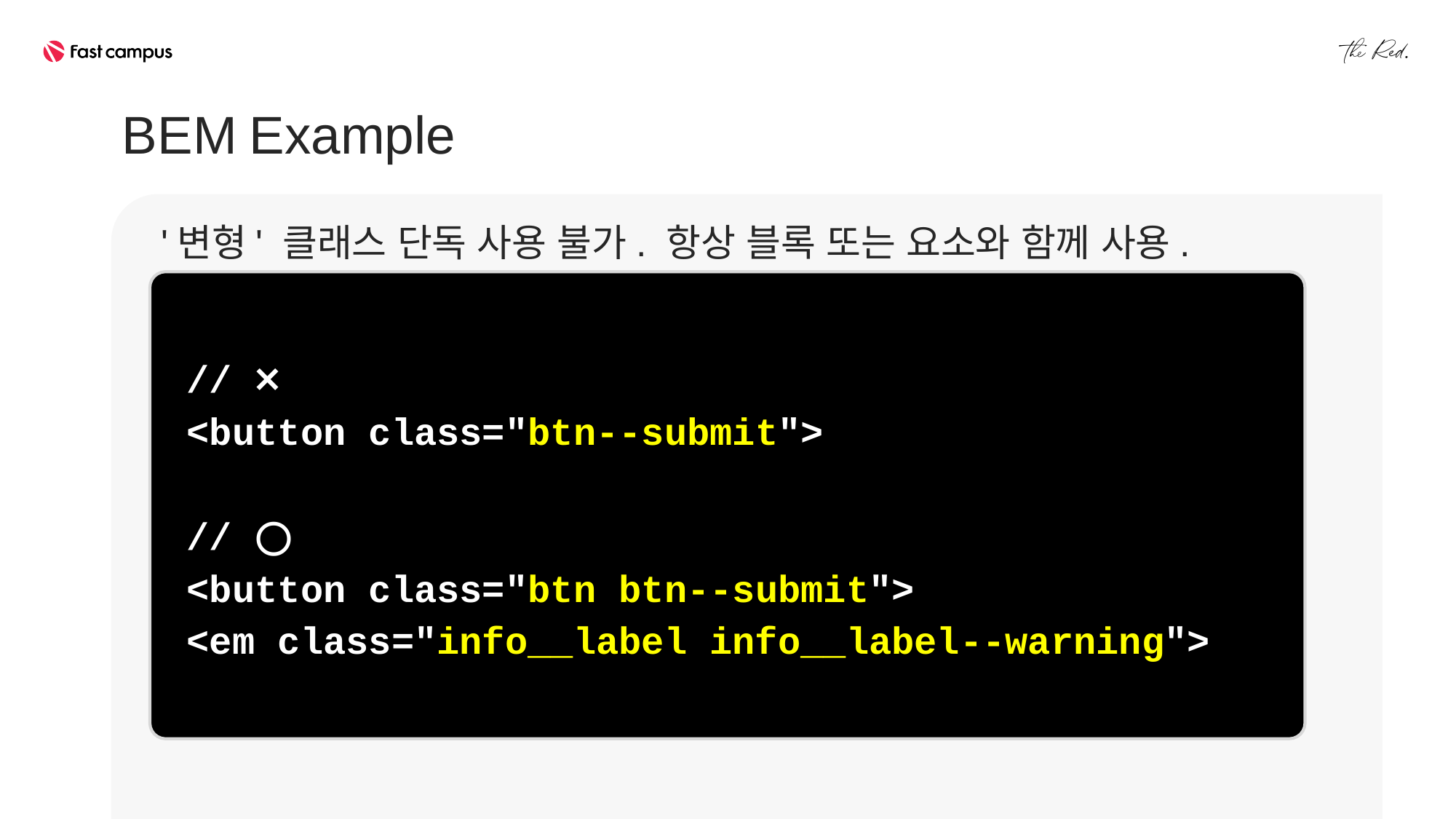

BEM Example
'변형' 클래스 단독 사용 불가. 항상 블록 또는 요소와 함께 사용.
// ❌
<button class="btn--submit">

// ⭕
<button class="btn btn--submit">
<em class="info__label info__label--warning">